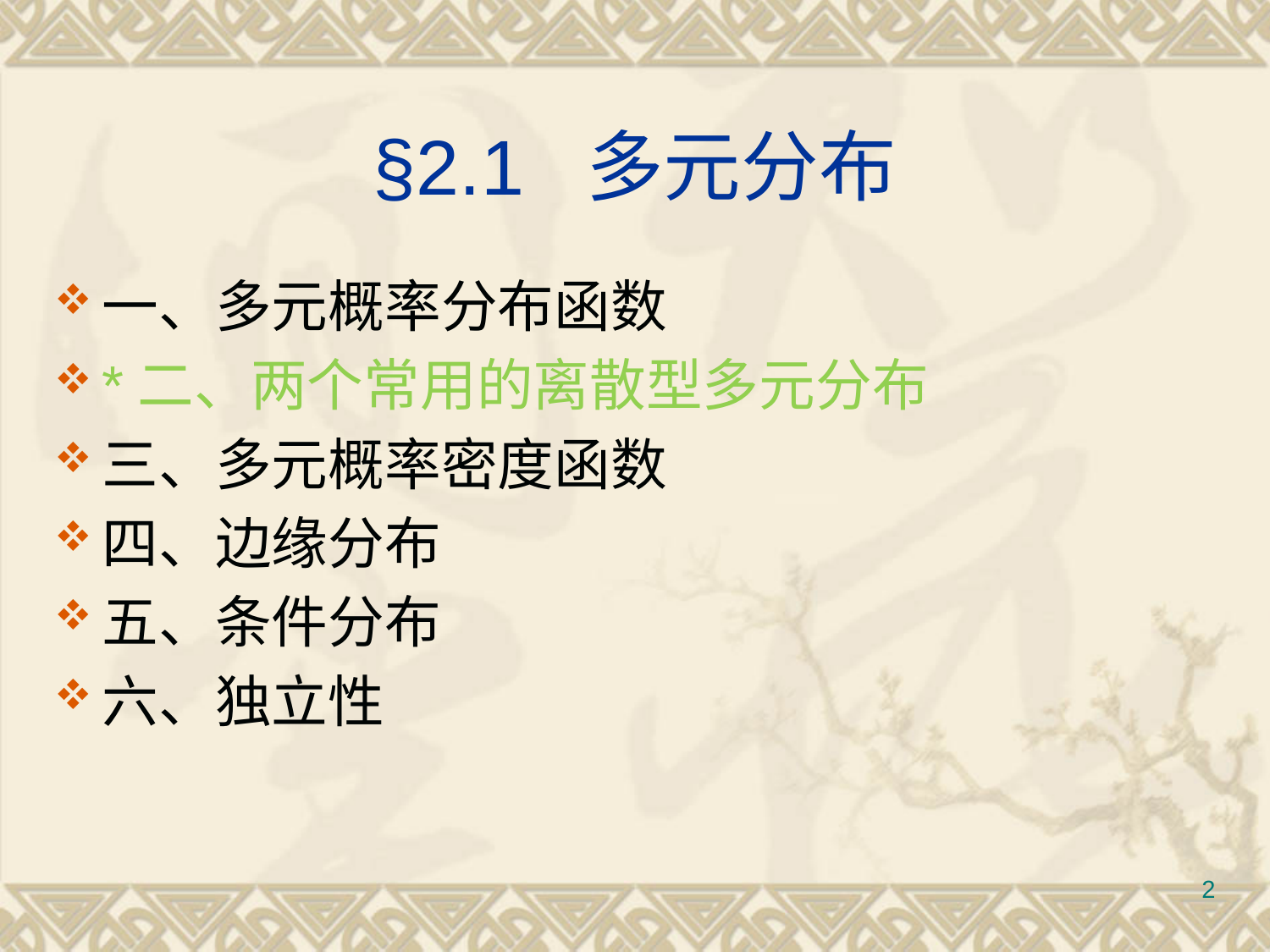

# §2.1  多元分布
一、多元概率分布函数
*二、两个常用的离散型多元分布
三、多元概率密度函数
四、边缘分布
五、条件分布
六、独立性
2